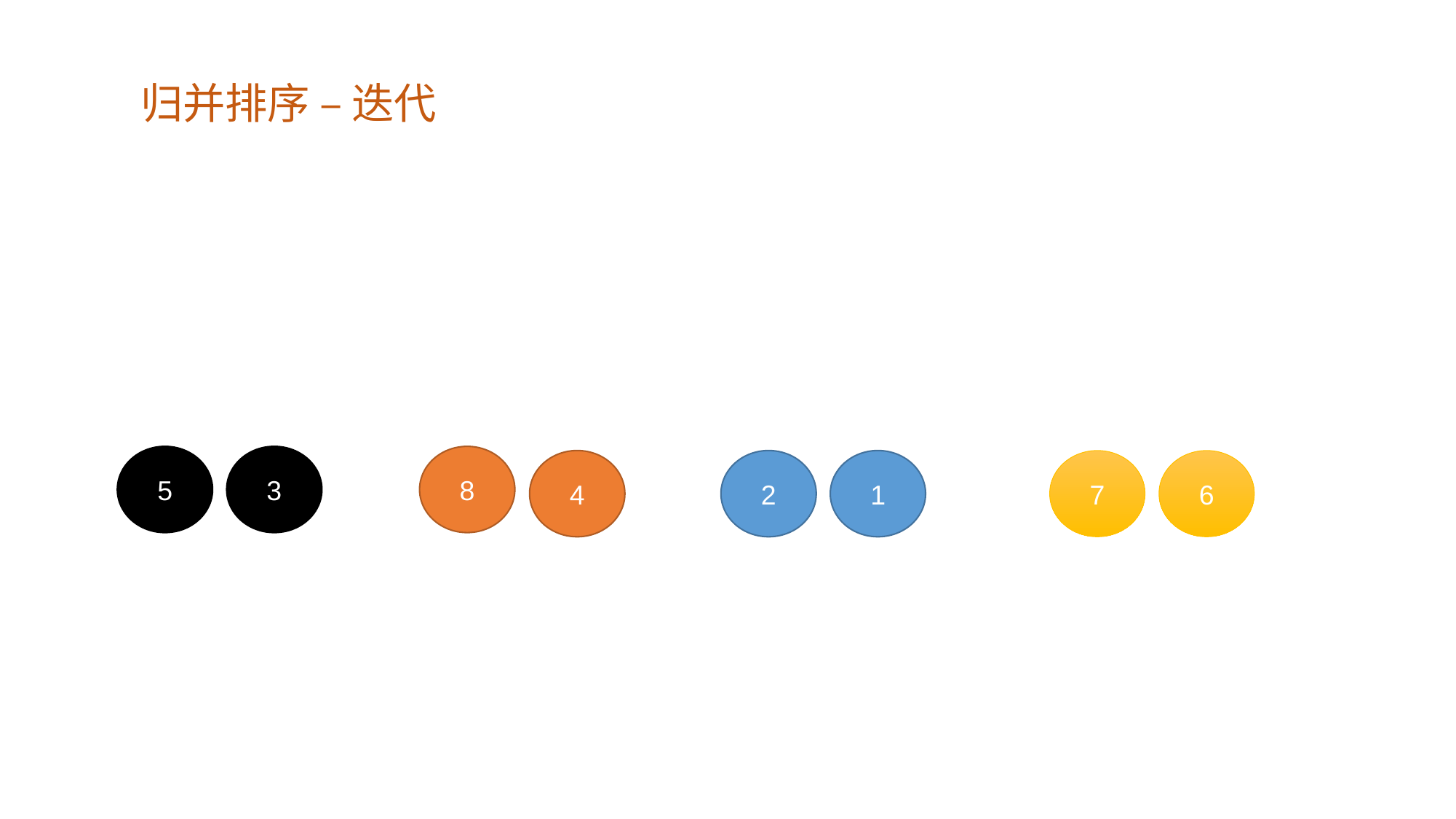

归并排序 – 迭代
5
3
8
4
2
1
7
6